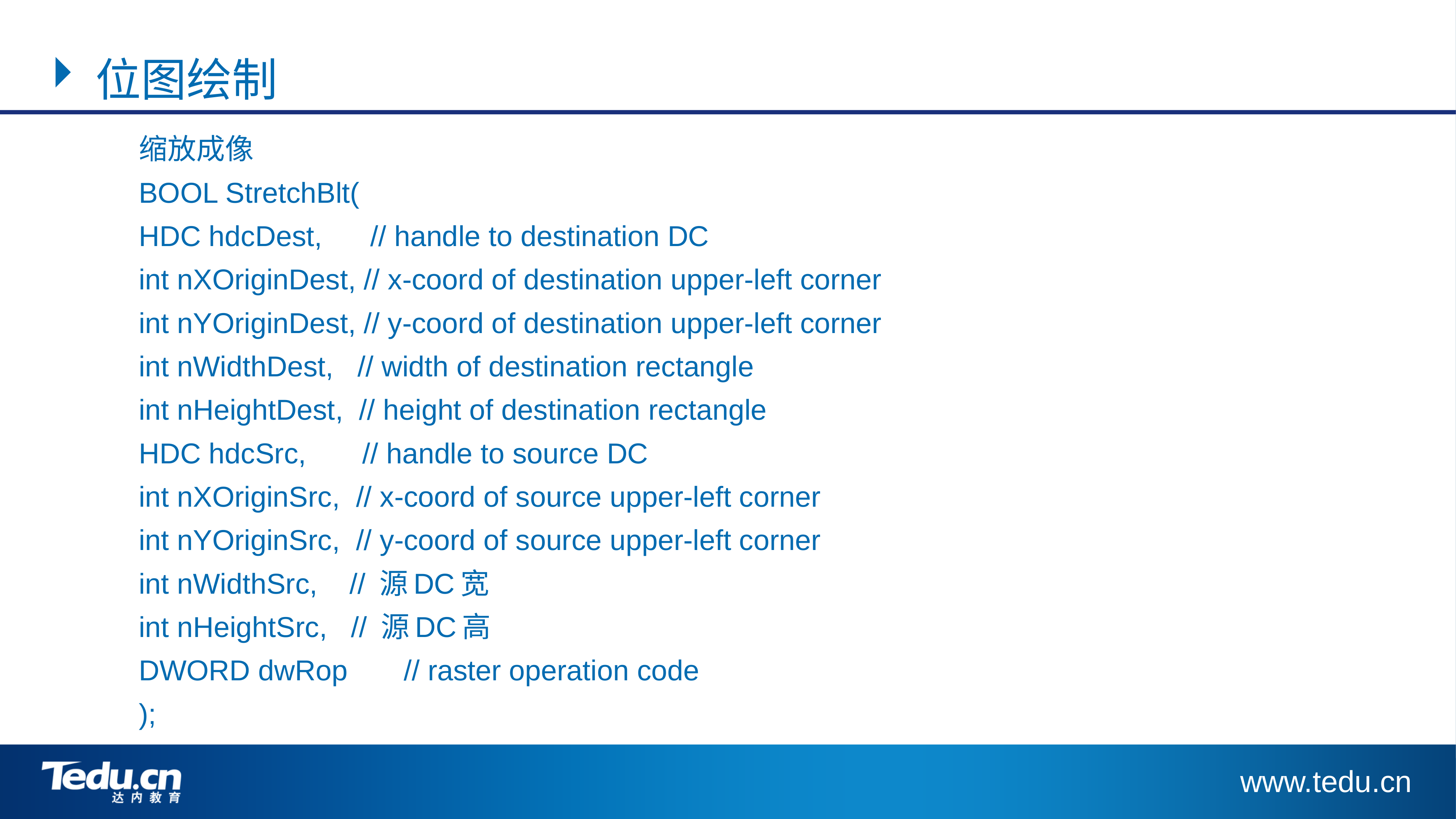

位图绘制
	缩放成像
	BOOL StretchBlt(
		HDC hdcDest,      // handle to destination DC
		int nXOriginDest, // x-coord of destination upper-left corner
		int nYOriginDest, // y-coord of destination upper-left corner
		int nWidthDest,   // width of destination rectangle
		int nHeightDest,  // height of destination rectangle
		HDC hdcSrc,       // handle to source DC
		int nXOriginSrc,  // x-coord of source upper-left corner
		int nYOriginSrc,  // y-coord of source upper-left corner
		int nWidthSrc,    // 源DC宽
		int nHeightSrc,   // 源DC高
		DWORD dwRop       // raster operation code
	);